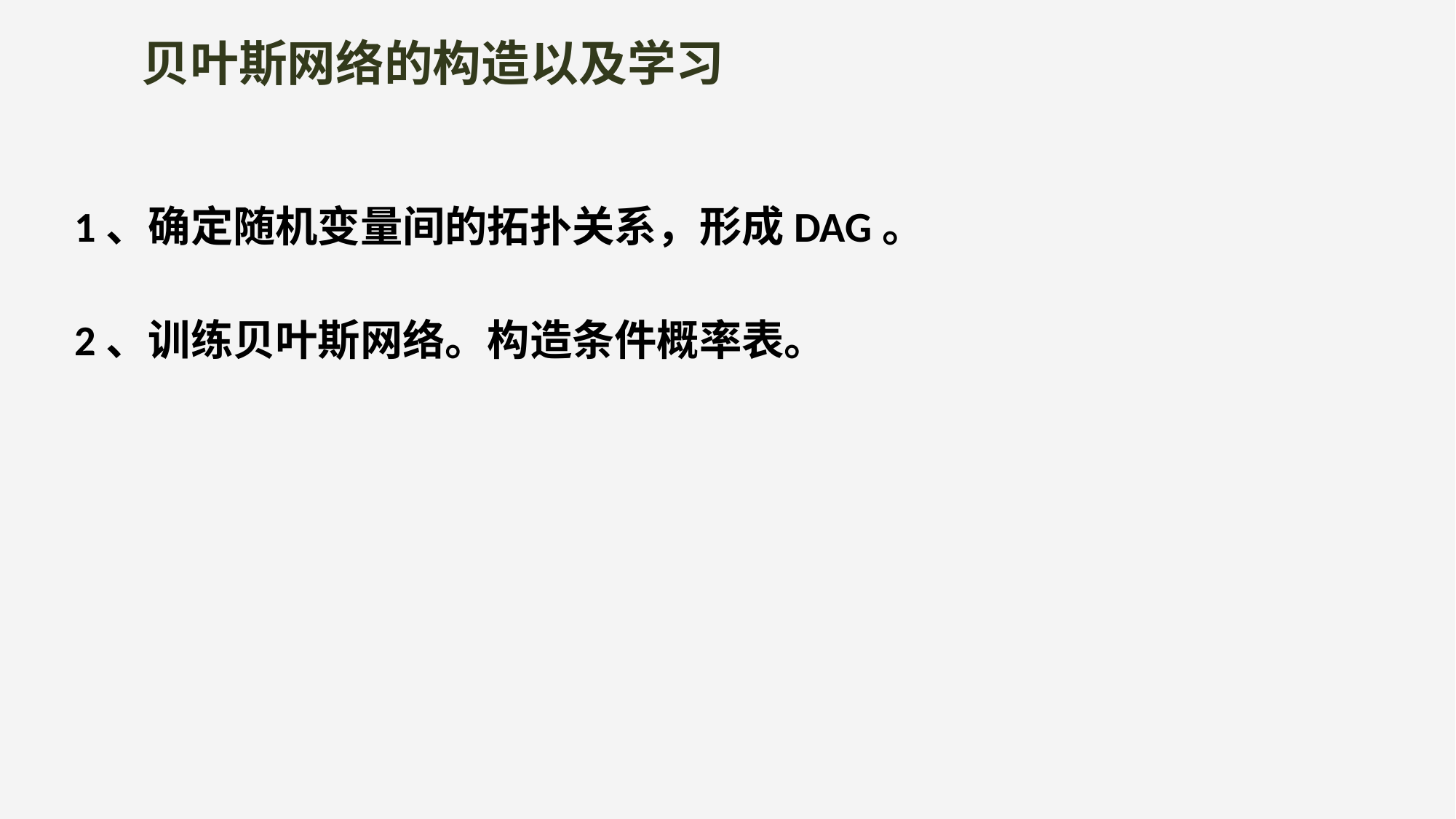

贝叶斯网络的构造以及学习
1、确定随机变量间的拓扑关系，形成DAG。

2、训练贝叶斯网络。构造条件概率表。